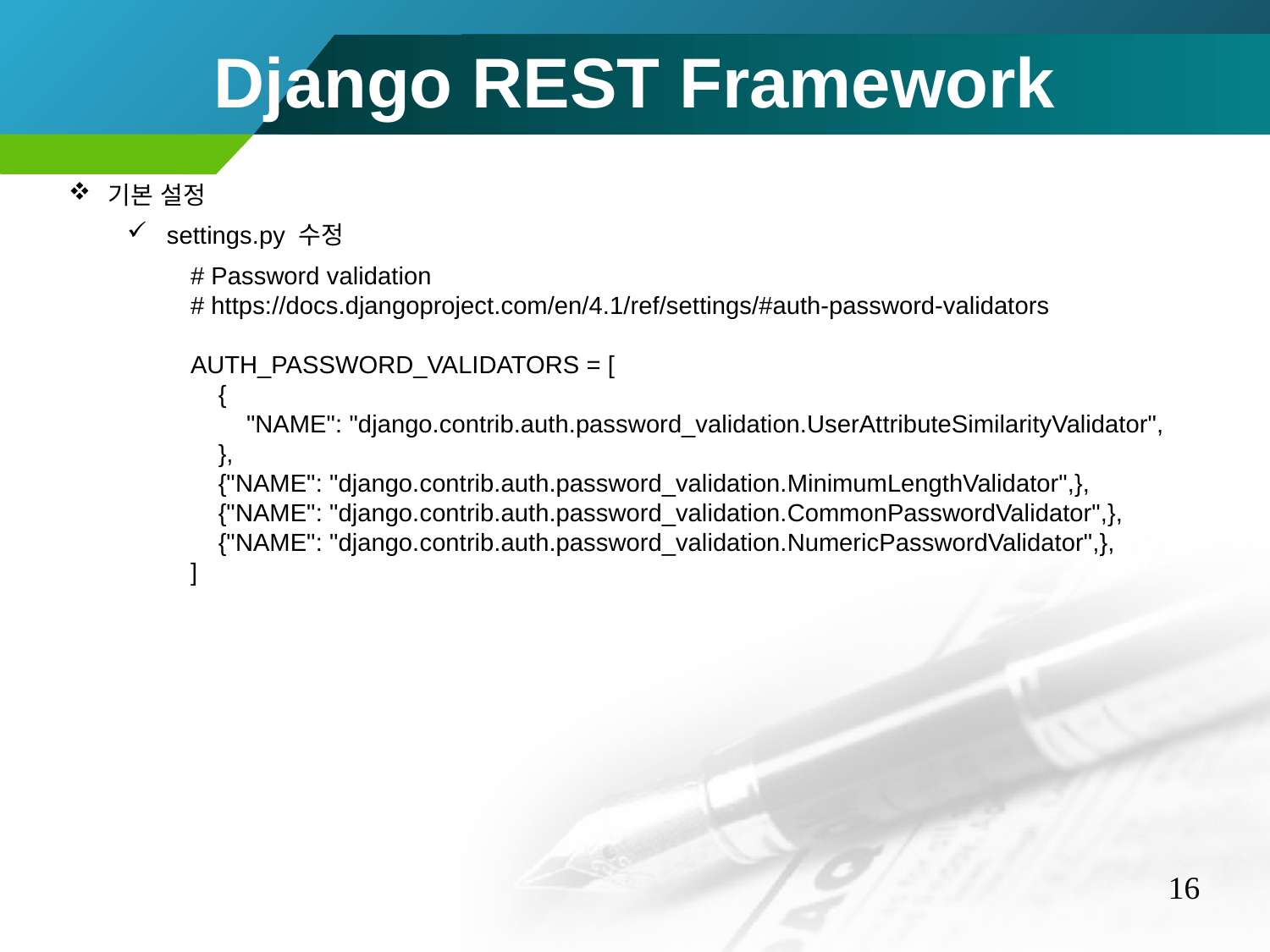

Django REST Framework
기본 설정
settings.py 수정
# Password validation
# https://docs.djangoproject.com/en/4.1/ref/settings/#auth-password-validators

AUTH_PASSWORD_VALIDATORS = [
    {
        "NAME": "django.contrib.auth.password_validation.UserAttributeSimilarityValidator",
    },
    {"NAME": "django.contrib.auth.password_validation.MinimumLengthValidator",},
    {"NAME": "django.contrib.auth.password_validation.CommonPasswordValidator",},
    {"NAME": "django.contrib.auth.password_validation.NumericPasswordValidator",},
]
16